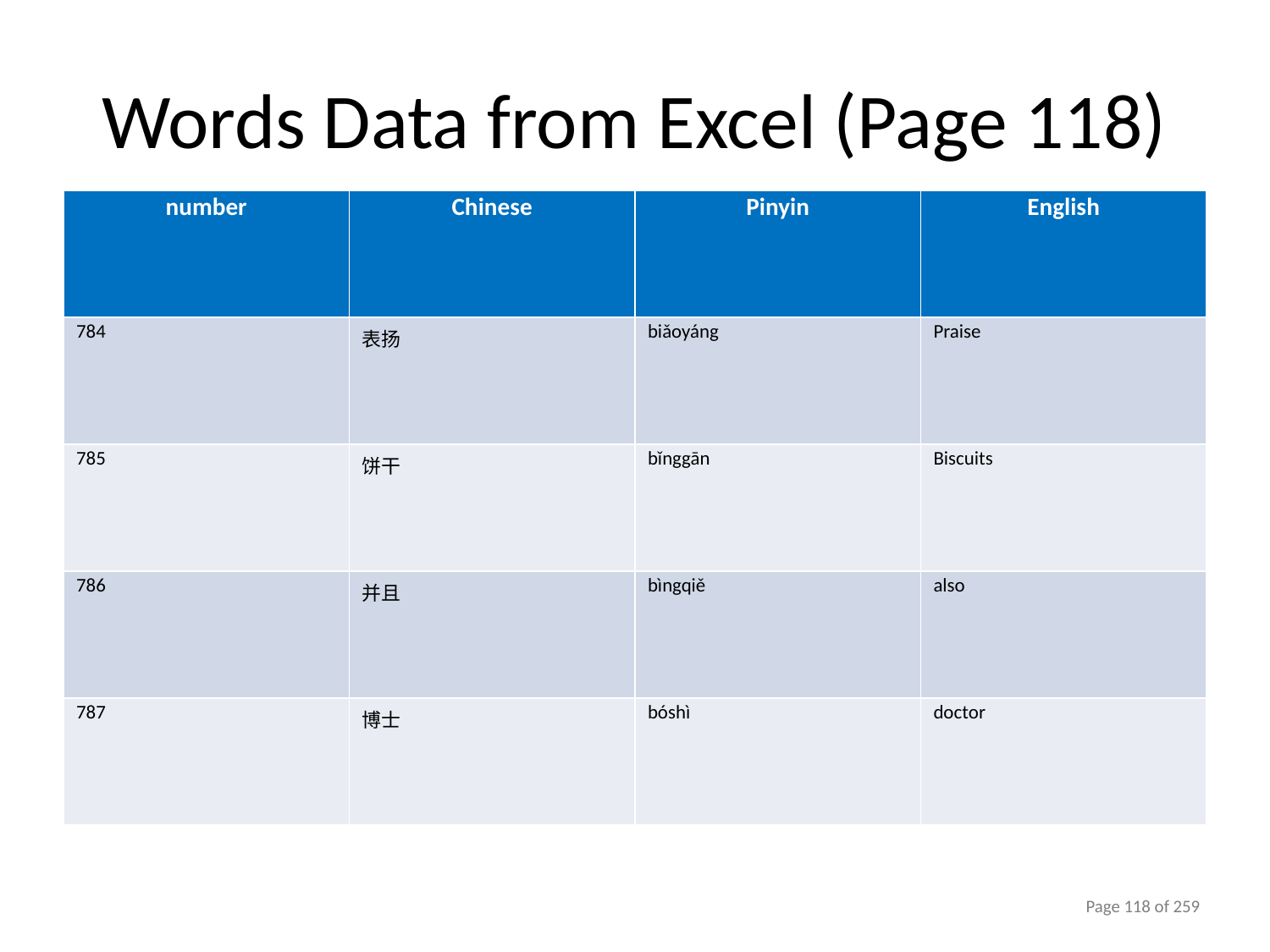

# Words Data from Excel (Page 118)
| number | Chinese | Pinyin | English |
| --- | --- | --- | --- |
| 784 | 表扬 | biǎoyáng | Praise |
| 785 | 饼干 | bǐnggān | Biscuits |
| 786 | 并且 | bìngqiě | also |
| 787 | 博士 | bóshì | doctor |

Page 118 of 259